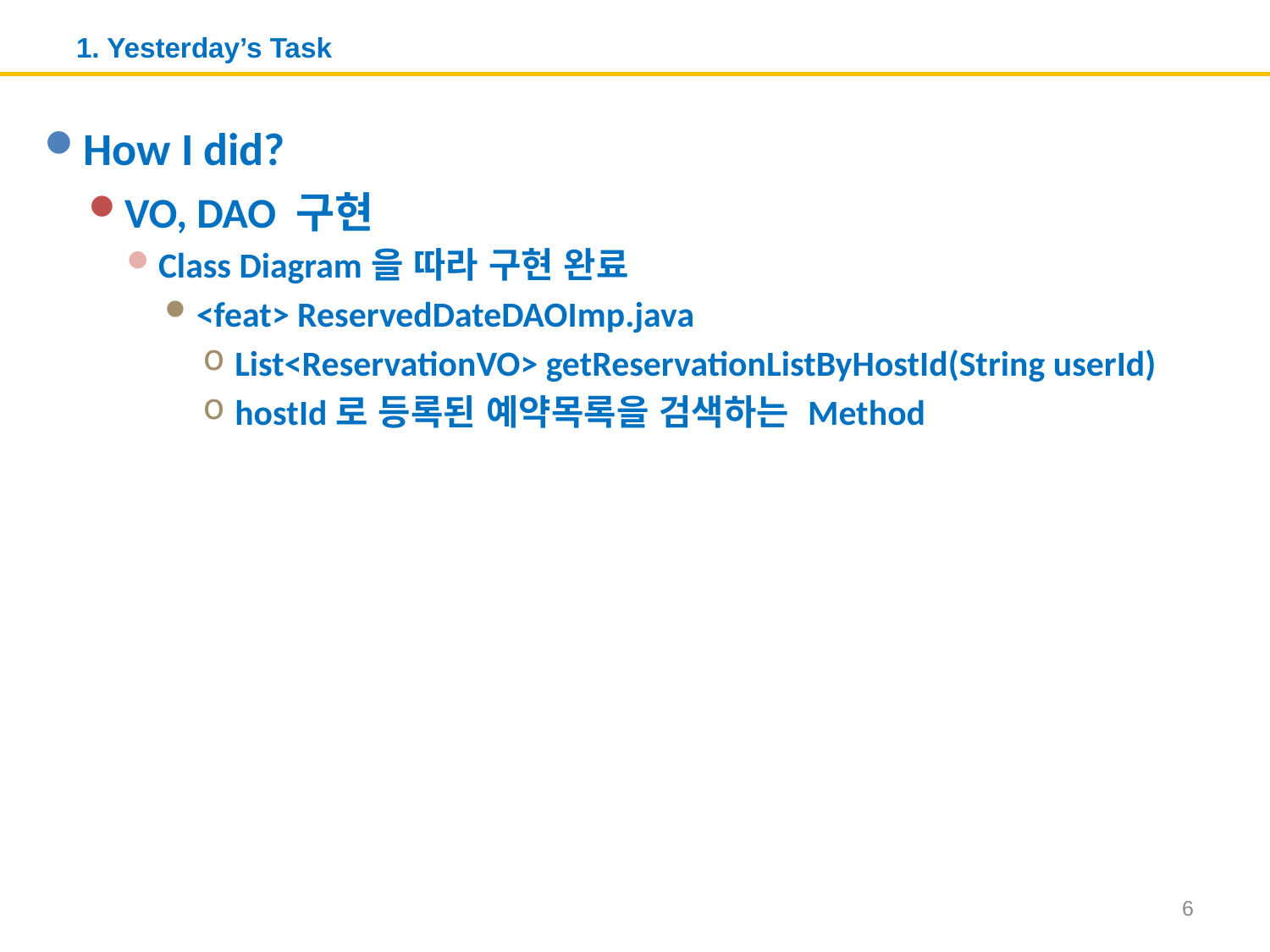

# 1. Yesterday’s Task
How I did?
VO, DAO 구현
Class Diagram을 따라 구현 완료
<feat> ReservedDateDAOImp.java
List<ReservationVO> getReservationListByHostId(String userId)
hostId로 등록된 예약목록을 검색하는 Method

6